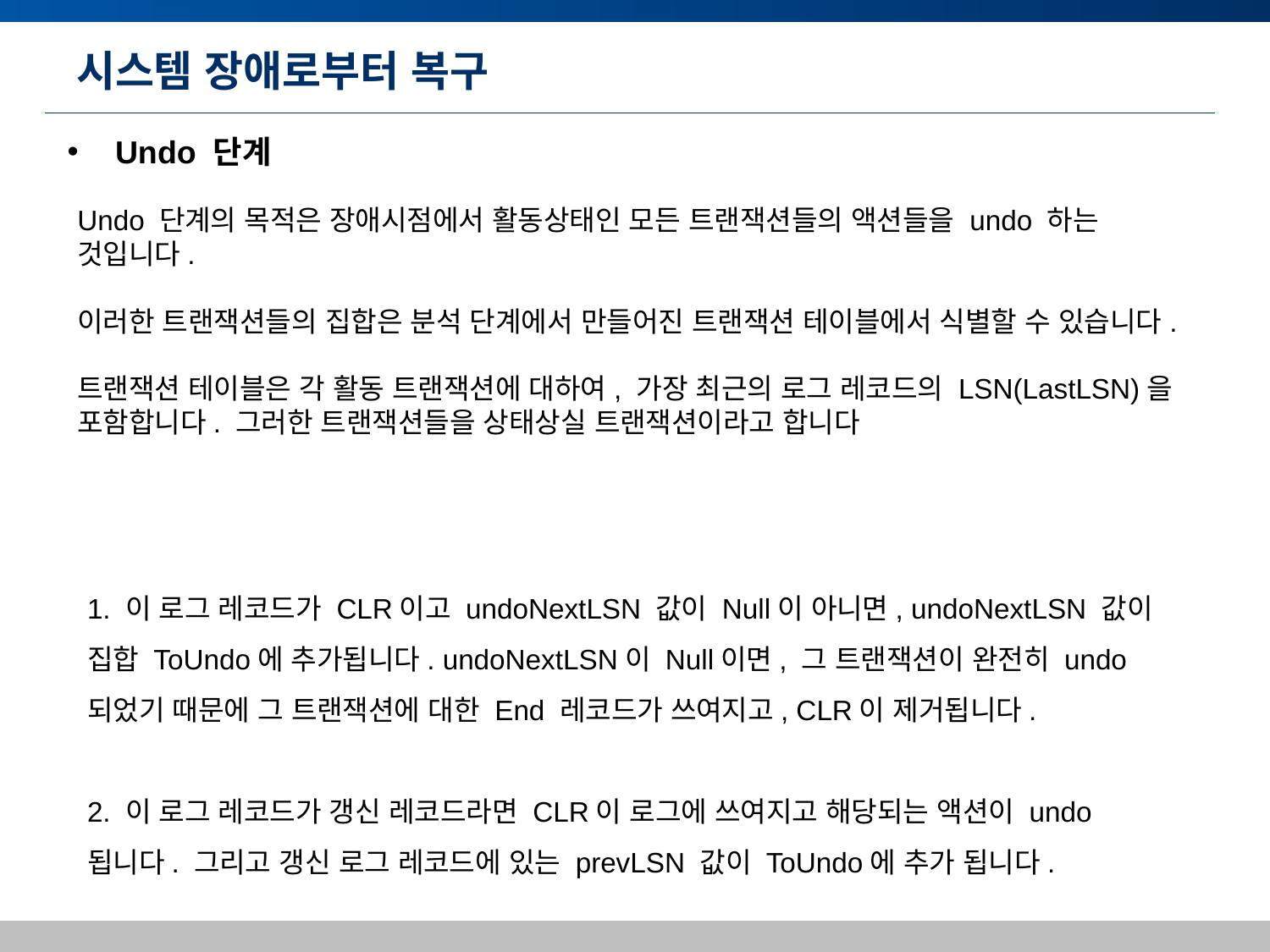

# 시스템 장애로부터 복구
  Undo 단계
Undo 단계의 목적은 장애시점에서 활동상태인 모든 트랜잭션들의 액션들을 undo 하는 것입니다.

이러한 트랜잭션들의 집합은 분석 단계에서 만들어진 트랜잭션 테이블에서 식별할 수 있습니다.

트랜잭션 테이블은 각 활동 트랜잭션에 대하여, 가장 최근의 로그 레코드의 LSN(LastLSN)을 포함합니다. 그러한 트랜잭션들을 상태상실 트랜잭션이라고 합니다
1. 이 로그 레코드가 CLR이고 undoNextLSN 값이 Null이 아니면, undoNextLSN 값이 집합 ToUndo에 추가됩니다. undoNextLSN이 Null이면, 그 트랜잭션이 완전히 undo 되었기 때문에 그 트랜잭션에 대한 End 레코드가 쓰여지고, CLR이 제거됩니다.

2. 이 로그 레코드가 갱신 레코드라면 CLR이 로그에 쓰여지고 해당되는 액션이 undo됩니다. 그리고 갱신 로그 레코드에 있는 prevLSN 값이 ToUndo에 추가 됩니다.